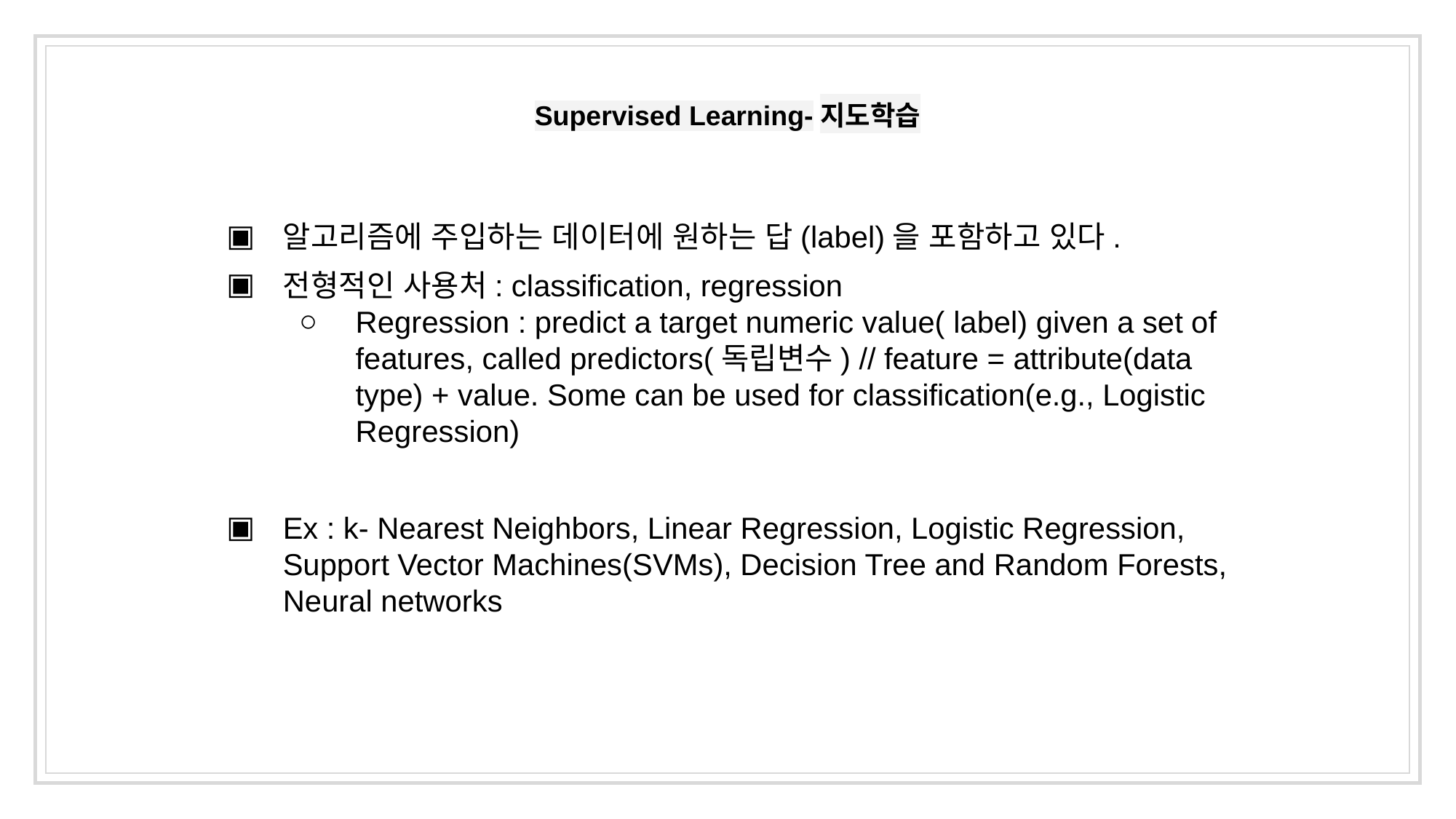

# Supervised Learning-지도학습
알고리즘에 주입하는 데이터에 원하는 답(label)을 포함하고 있다.
전형적인 사용처: classification, regression
Regression : predict a target numeric value( label) given a set of features, called predictors(독립변수) // feature = attribute(data type) + value. Some can be used for classification(e.g., Logistic Regression)

Ex : k- Nearest Neighbors, Linear Regression, Logistic Regression, Support Vector Machines(SVMs), Decision Tree and Random Forests, Neural networks